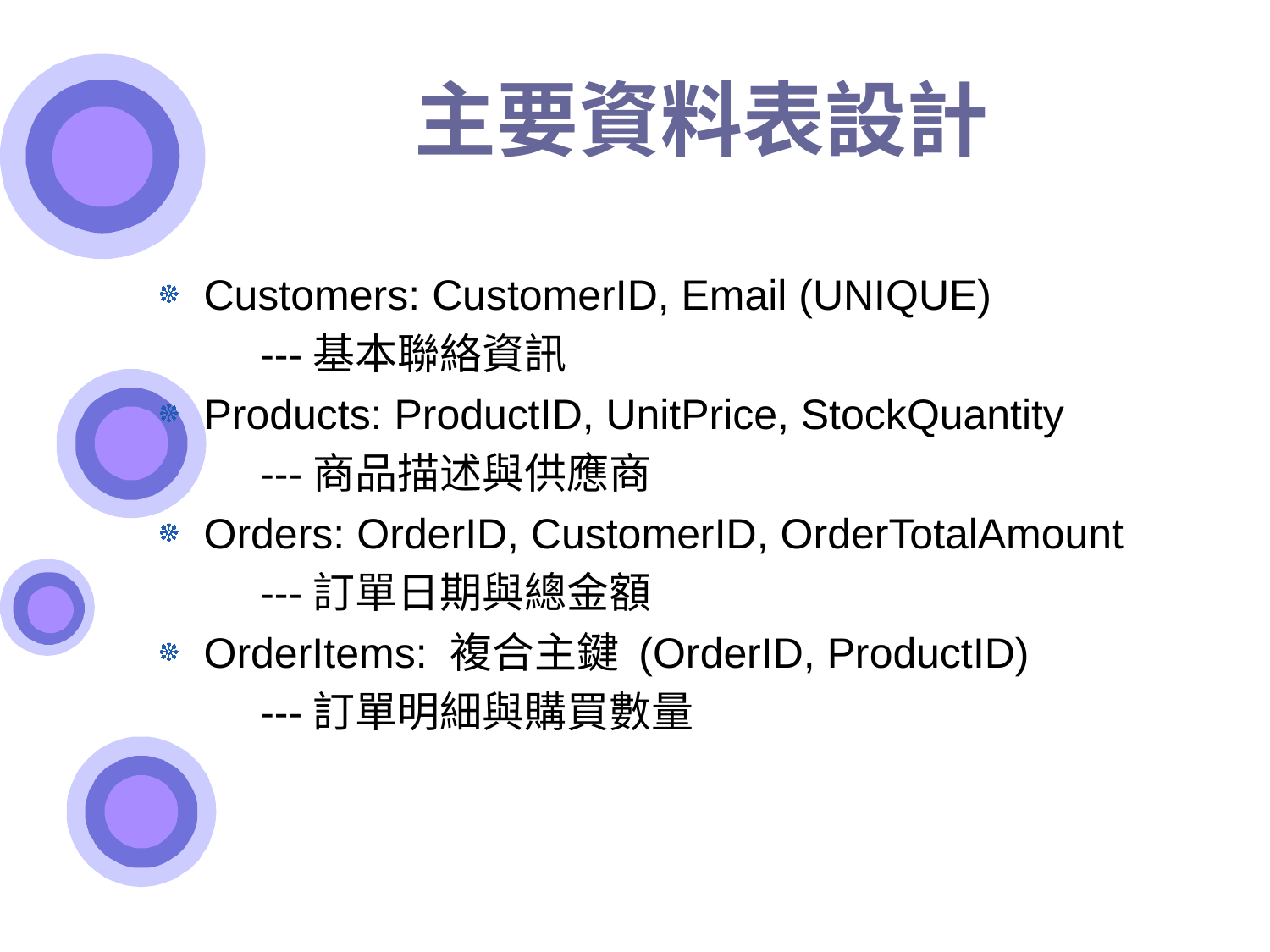

# 主要資料表設計
Customers: CustomerID, Email (UNIQUE)
         ---基本聯絡資訊
Products: ProductID, UnitPrice, StockQuantity
         ---商品描述與供應商
Orders: OrderID, CustomerID, OrderTotalAmount
         ---訂單日期與總金額
OrderItems: 複合主鍵 (OrderID, ProductID)
         ---訂單明細與購買數量